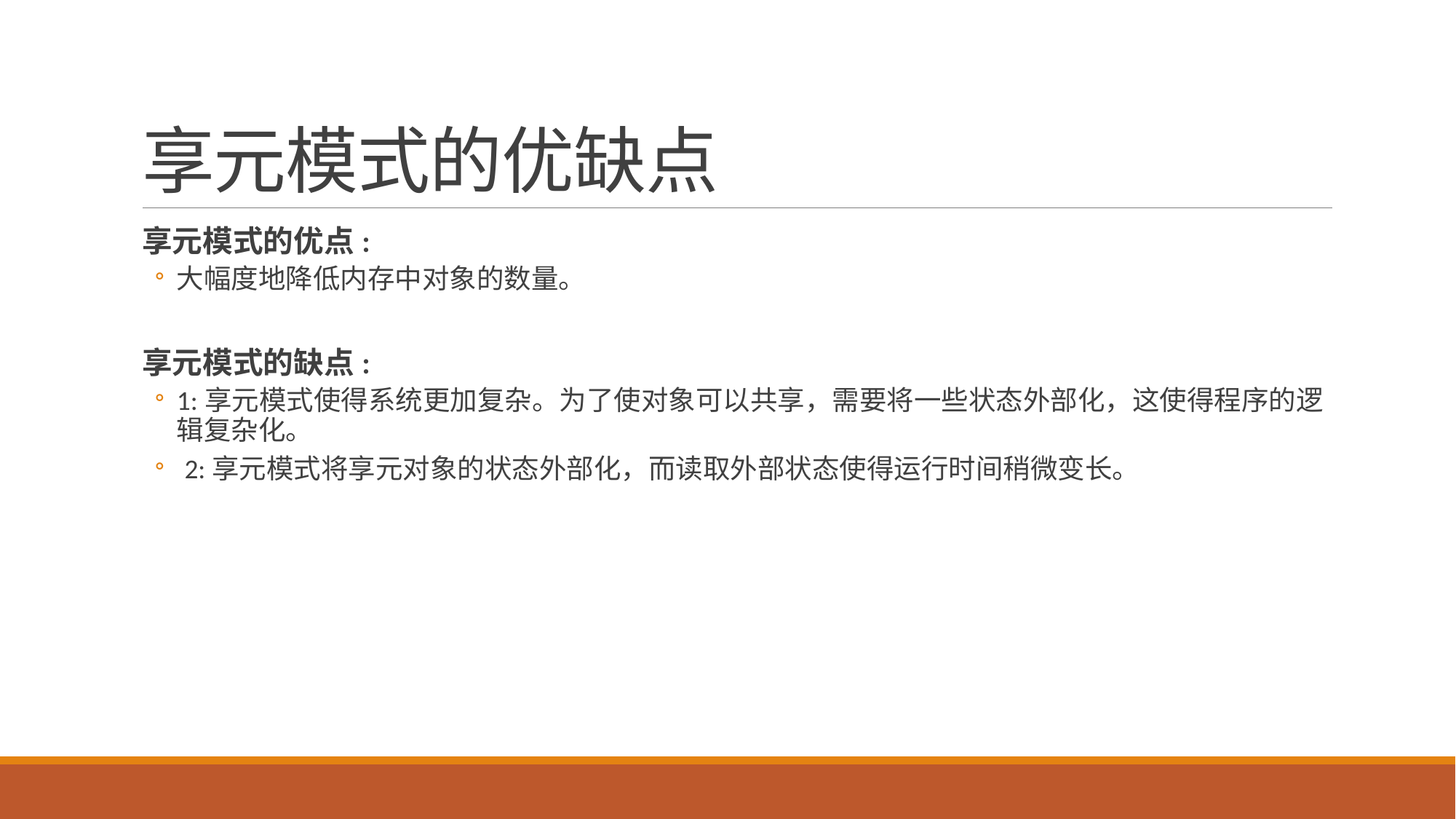

# 享元模式的优缺点
享元模式的优点:
大幅度地降低内存中对象的数量。
享元模式的缺点:
1:享元模式使得系统更加复杂。为了使对象可以共享，需要将一些状态外部化，这使得程序的逻辑复杂化。
 2:享元模式将享元对象的状态外部化，而读取外部状态使得运行时间稍微变长。